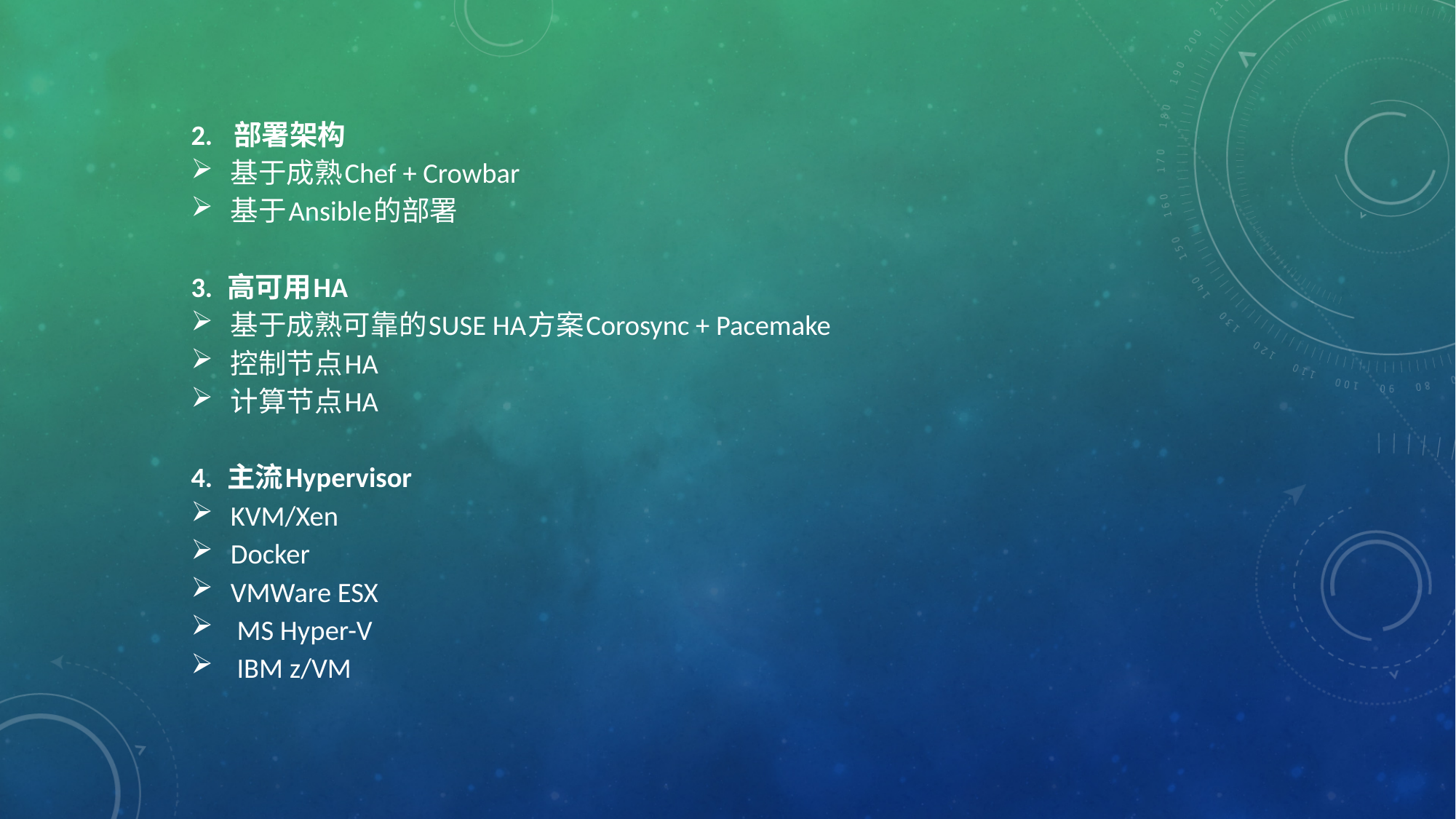

2.   部署架构
基于成熟Chef + Crowbar
基于Ansible的部署

3.  高可用HA
基于成熟可靠的SUSE HA方案Corosync + Pacemake
控制节点HA
计算节点HA

4.  主流Hypervisor
KVM/Xen
Docker
VMWare ESX
 MS Hyper-V
 IBM z/VM